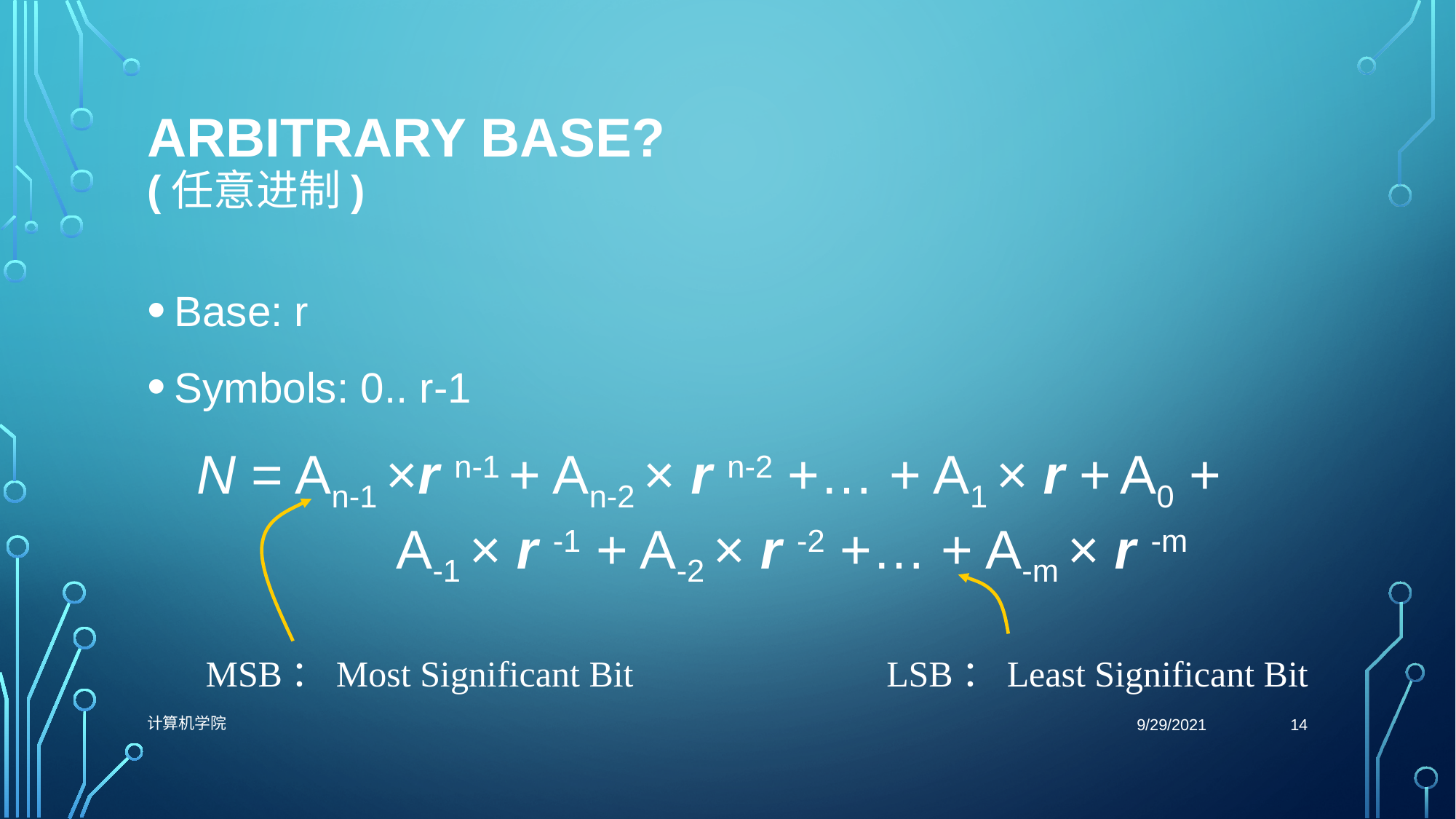

# Arbitrary base? (任意进制)
Base: r
Symbols: 0.. r-1
N = An-1 ×r n-1 + An-2 × r n-2 +… + A1 × r + A0 +
	      A-1 × r -1 + A-2 × r -2 +… + A-m × r -m

MSB：Most Significant Bit
LSB：Least Significant Bit
14
计算机学院
9/29/2021